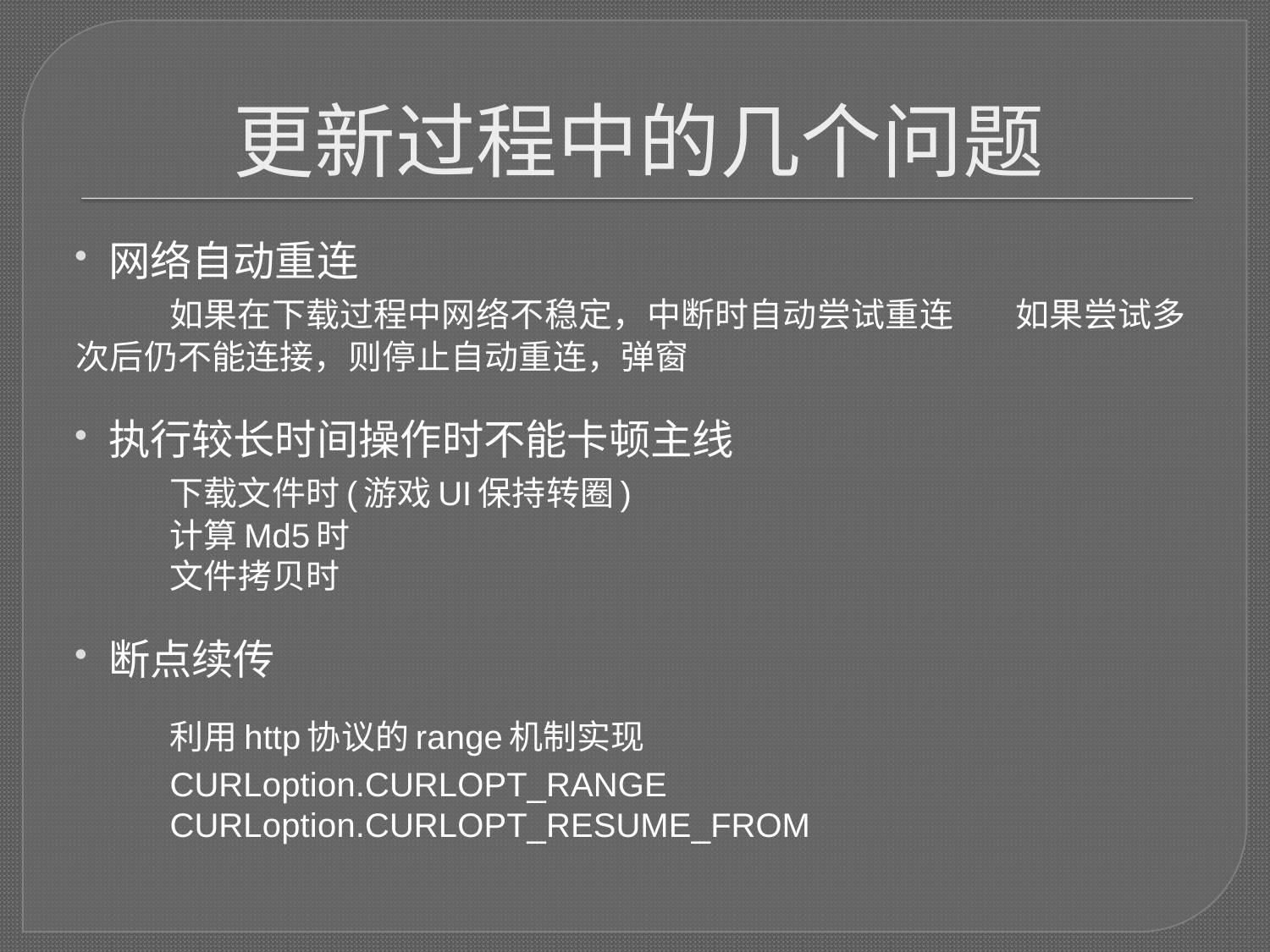

# 更新过程中的几个问题
网络自动重连
	如果在下载过程中网络不稳定，中断时自动尝试重连	如果尝试多次后仍不能连接，则停止自动重连，弹窗

执行较长时间操作时不能卡顿主线
	下载文件时(游戏UI保持转圈)
	计算Md5时
	文件拷贝时

断点续传
	利用http协议的range机制实现
	CURLoption.CURLOPT_RANGE
	CURLoption.CURLOPT_RESUME_FROM